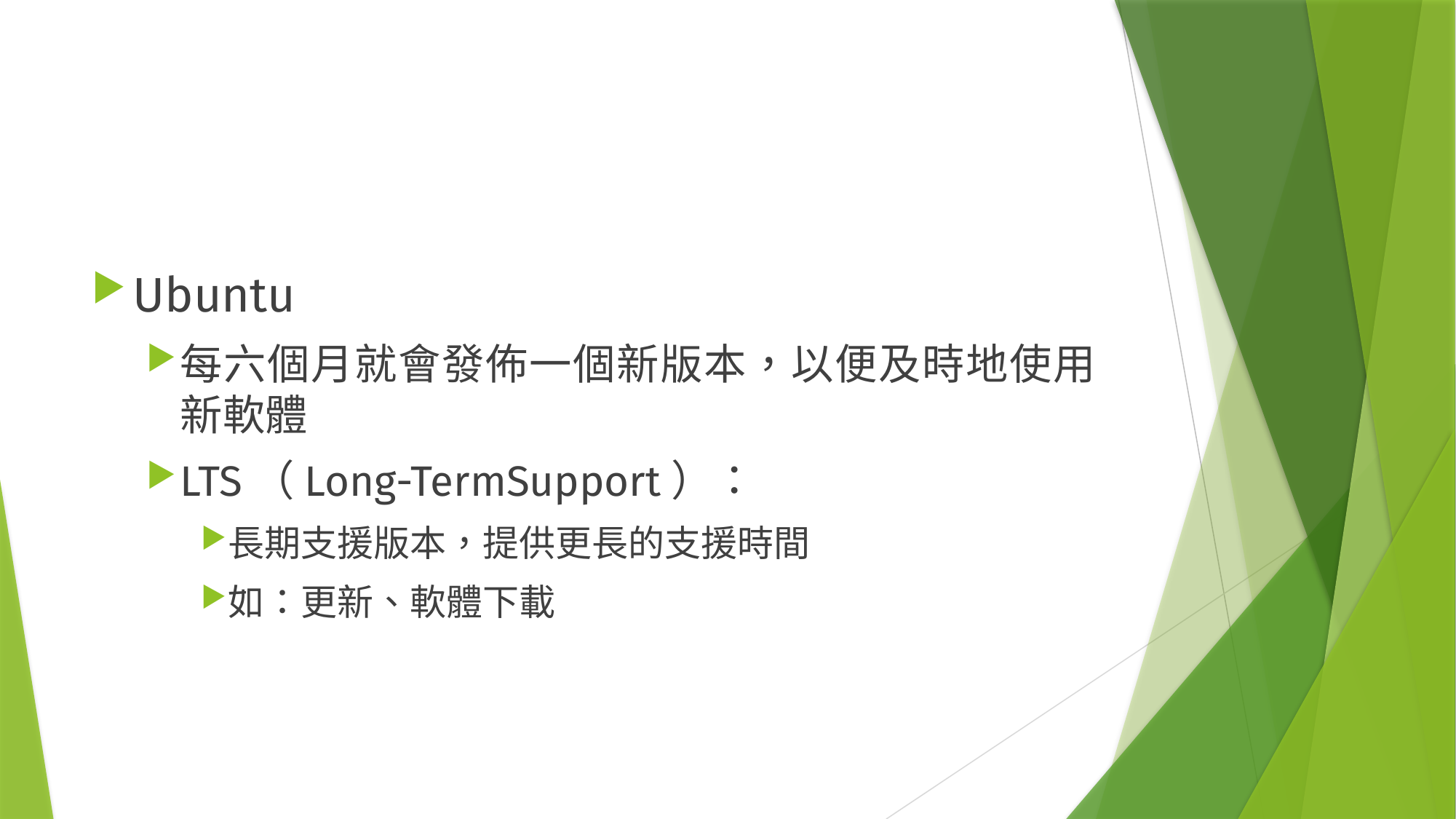

#
Ubuntu
每六個月就會發佈一個新版本，以便及時地使用新軟體
LTS（Long-TermSupport）：
長期支援版本，提供更長的支援時間
如：更新、軟體下載